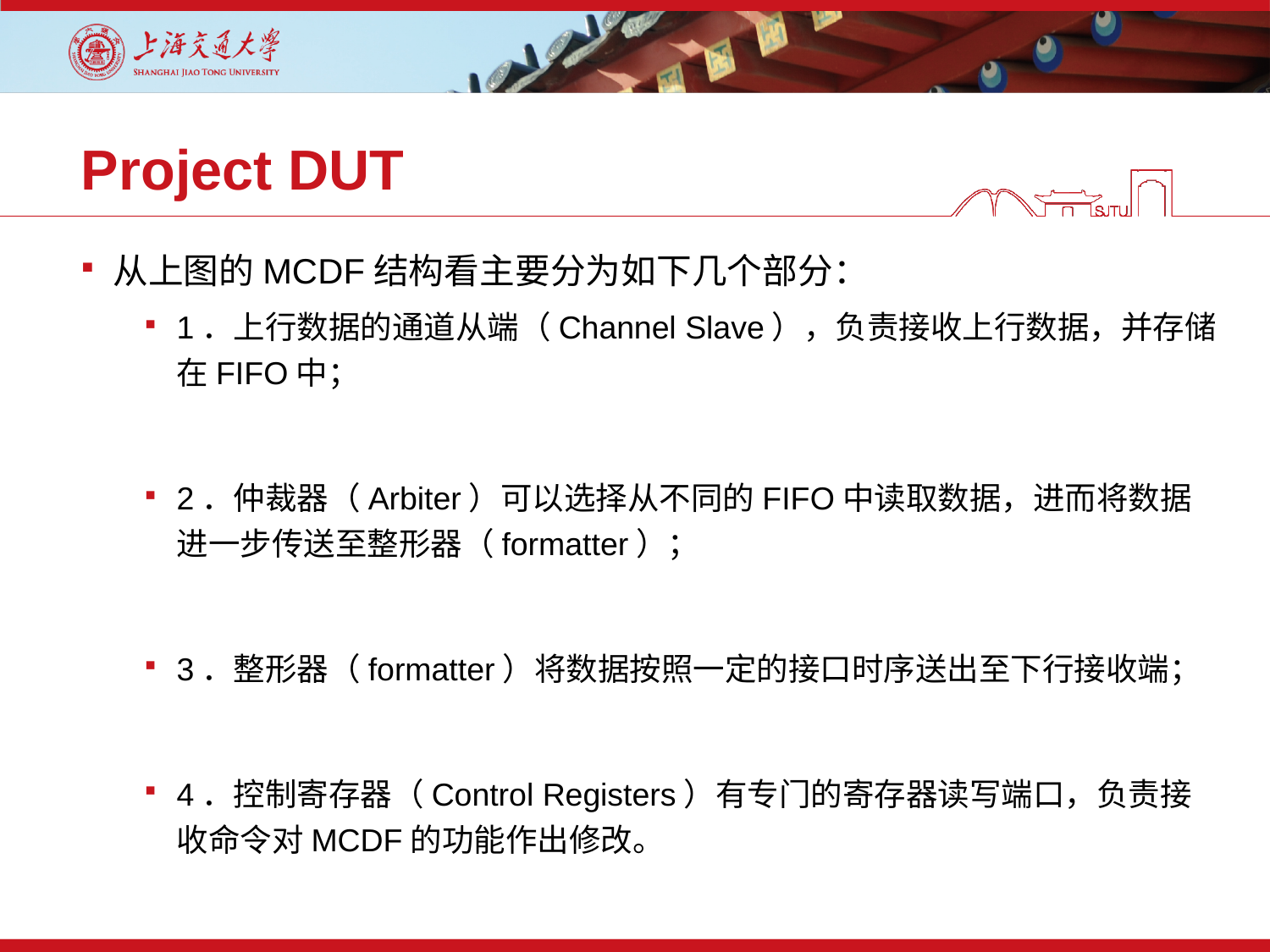

# Project DUT
从上图的MCDF结构看主要分为如下几个部分：
1．上行数据的通道从端（Channel Slave），负责接收上行数据，并存储在FIFO中；

2．仲裁器（Arbiter）可以选择从不同的FIFO中读取数据，进而将数据进一步传送至整形器（formatter）；

3．整形器（formatter）将数据按照一定的接口时序送出至下行接收端；

4．控制寄存器（Control Registers）有专门的寄存器读写端口，负责接收命令对MCDF的功能作出修改。